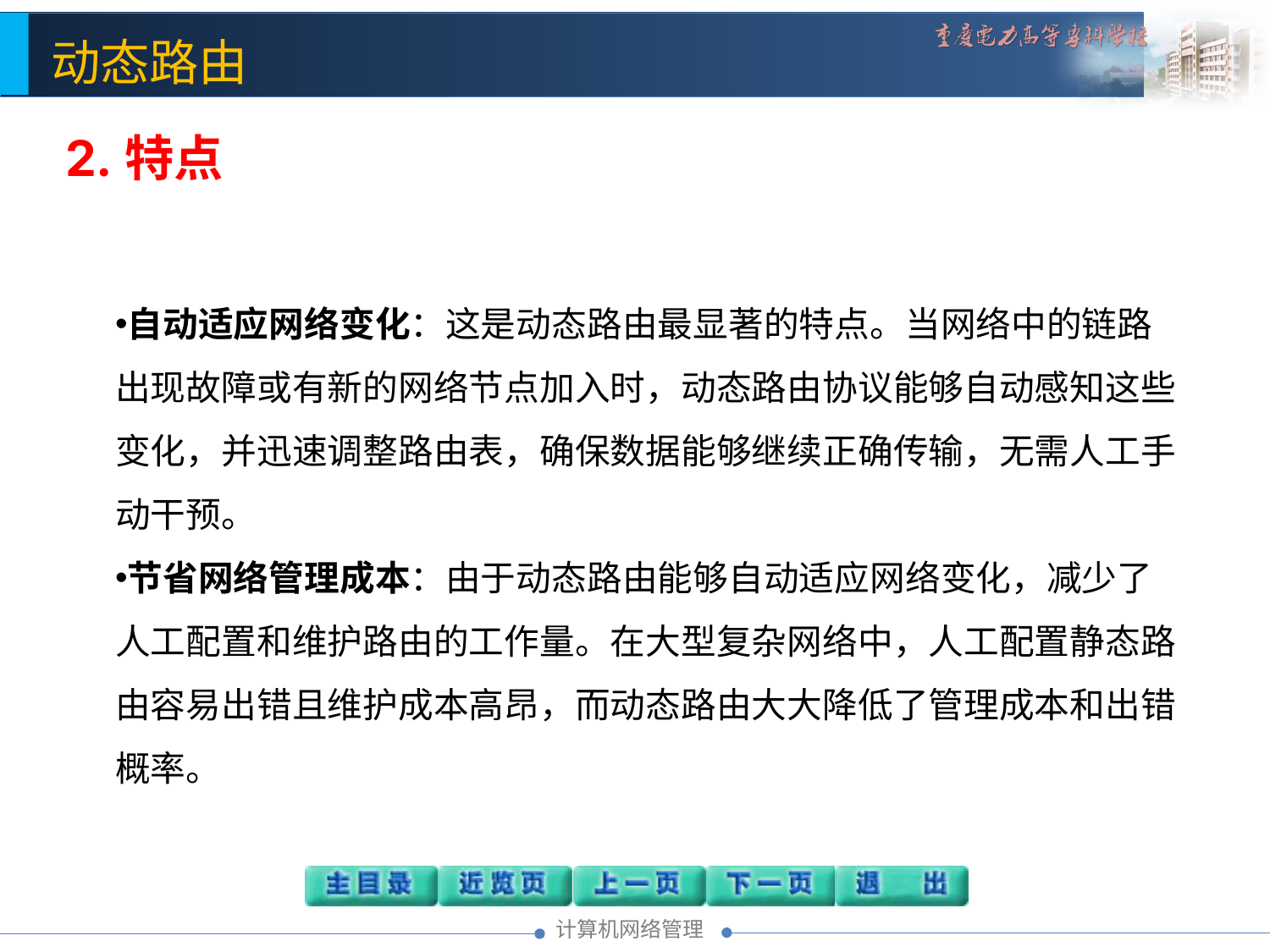

2.特点
自动适应网络变化：这是动态路由最显著的特点。当网络中的链路出现故障或有新的网络节点加入时，动态路由协议能够自动感知这些变化，并迅速调整路由表，确保数据能够继续正确传输，无需人工手动干预。
节省网络管理成本：由于动态路由能够自动适应网络变化，减少了人工配置和维护路由的工作量。在大型复杂网络中，人工配置静态路由容易出错且维护成本高昂，而动态路由大大降低了管理成本和出错概率。